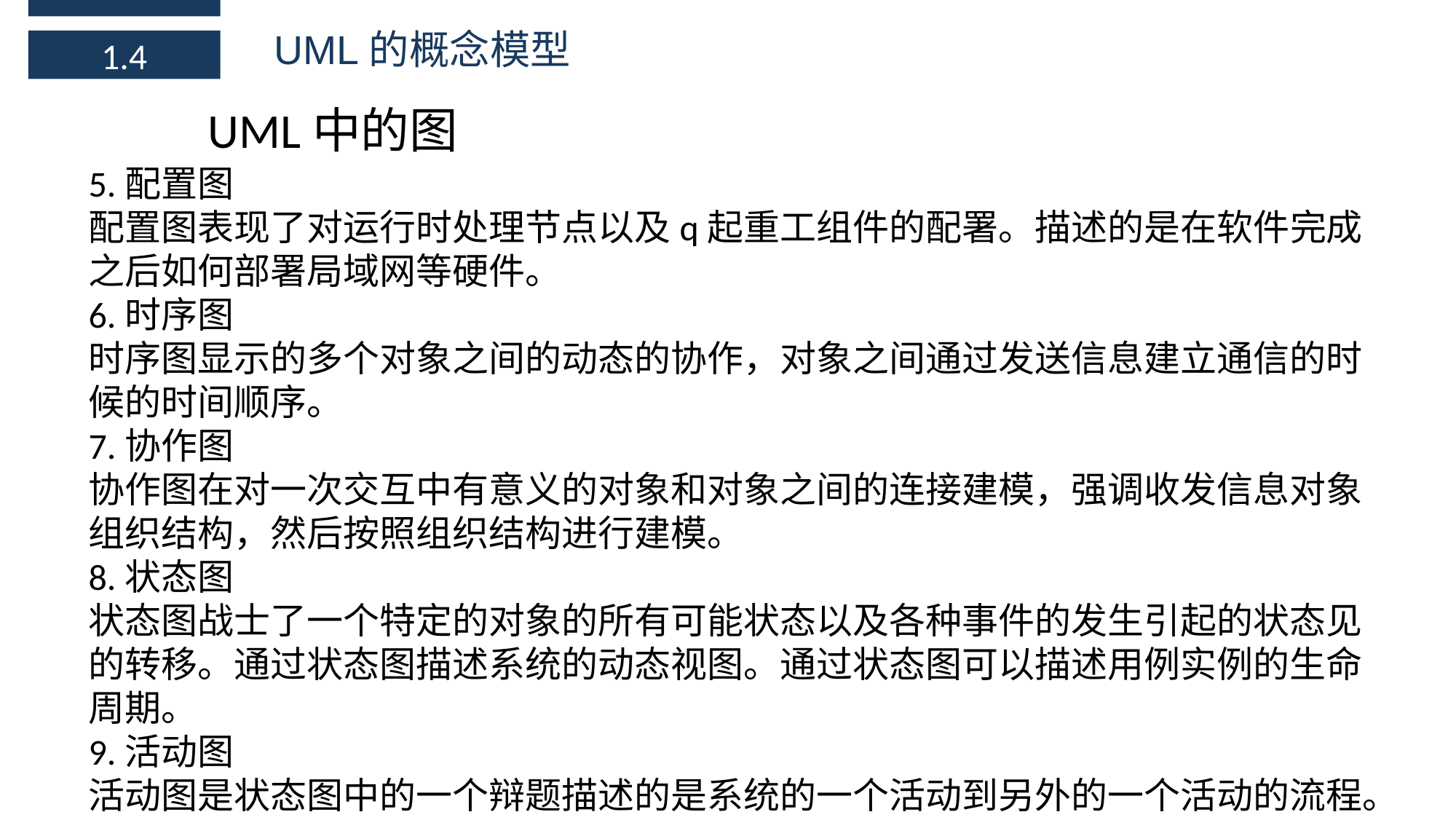

UML的概念模型
1.4
UML中的图
5.配置图
配置图表现了对运行时处理节点以及q起重工组件的配署。描述的是在软件完成之后如何部署局域网等硬件。
6.时序图
时序图显示的多个对象之间的动态的协作，对象之间通过发送信息建立通信的时候的时间顺序。
7.协作图
协作图在对一次交互中有意义的对象和对象之间的连接建模，强调收发信息对象组织结构，然后按照组织结构进行建模。
8.状态图
状态图战士了一个特定的对象的所有可能状态以及各种事件的发生引起的状态见的转移。通过状态图描述系统的动态视图。通过状态图可以描述用例实例的生命周期。
9.活动图
活动图是状态图中的一个辩题描述的是系统的一个活动到另外的一个活动的流程。